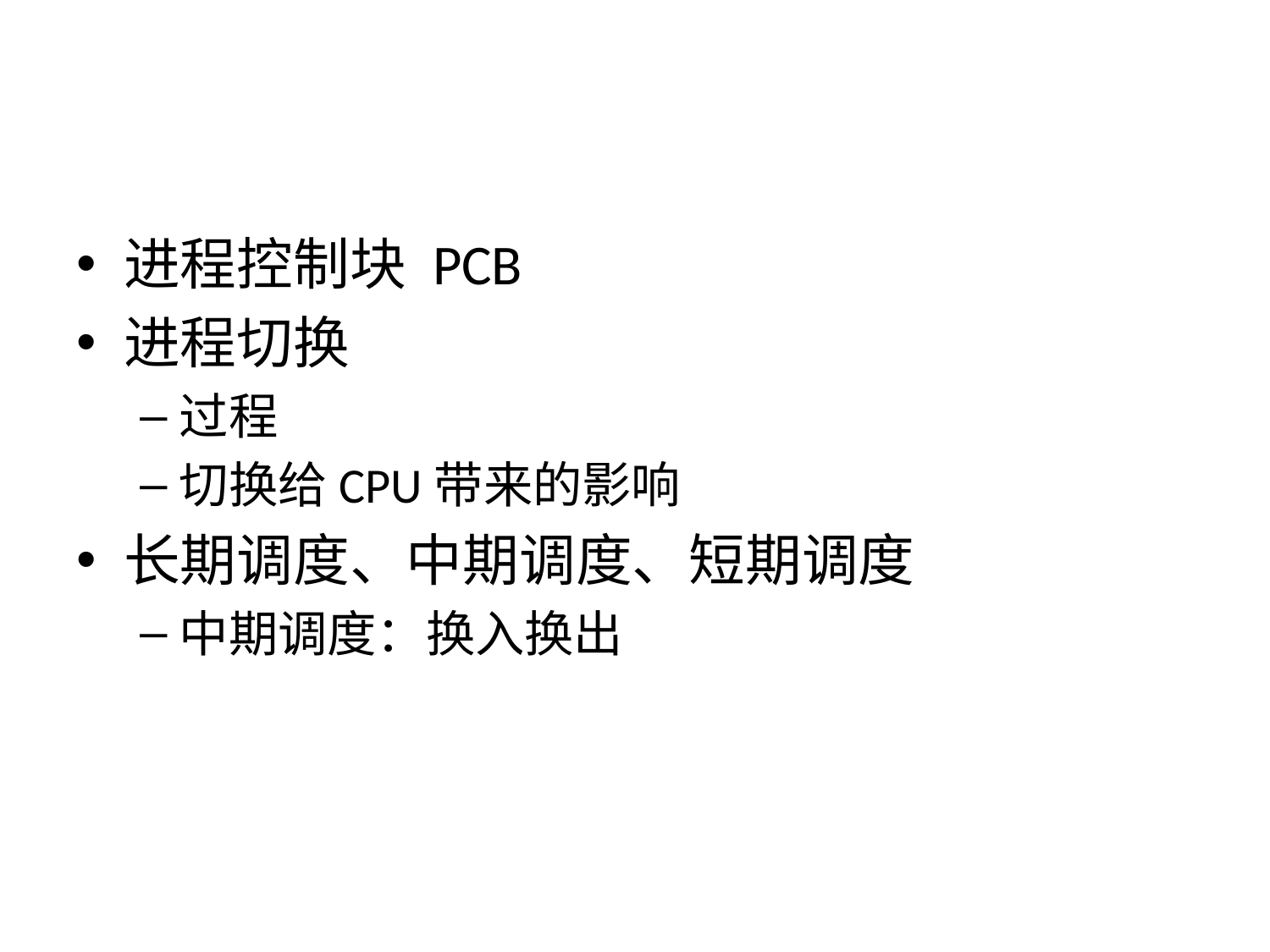

#
进程控制块 PCB
进程切换
过程
切换给CPU带来的影响
长期调度、中期调度、短期调度
中期调度：换入换出